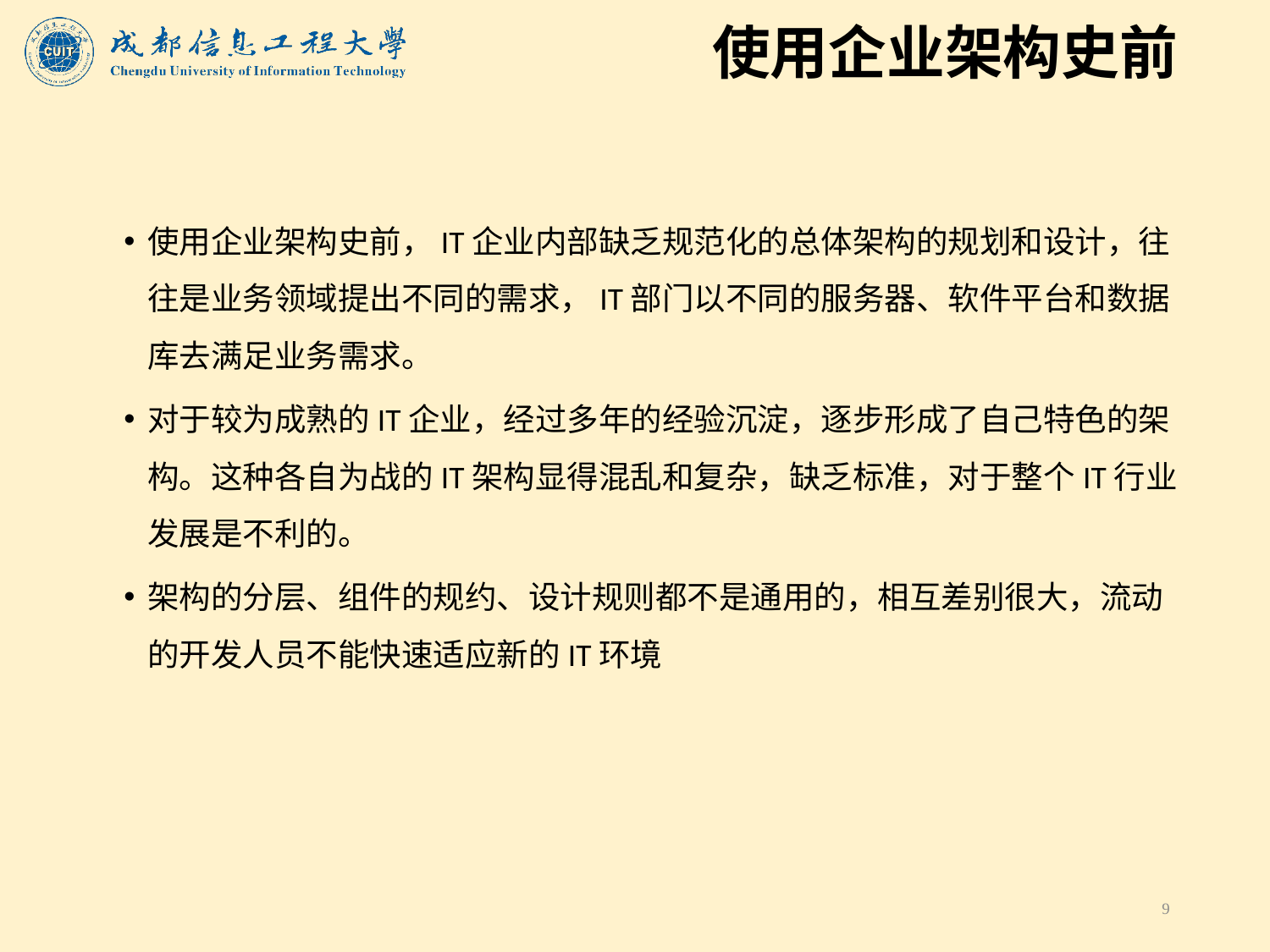

# 使用企业架构史前
使用企业架构史前，IT企业内部缺乏规范化的总体架构的规划和设计，往往是业务领域提出不同的需求，IT部门以不同的服务器、软件平台和数据库去满足业务需求。
对于较为成熟的IT企业，经过多年的经验沉淀，逐步形成了自己特色的架构。这种各自为战的IT架构显得混乱和复杂，缺乏标准，对于整个IT行业发展是不利的。
架构的分层、组件的规约、设计规则都不是通用的，相互差别很大，流动的开发人员不能快速适应新的IT环境

9